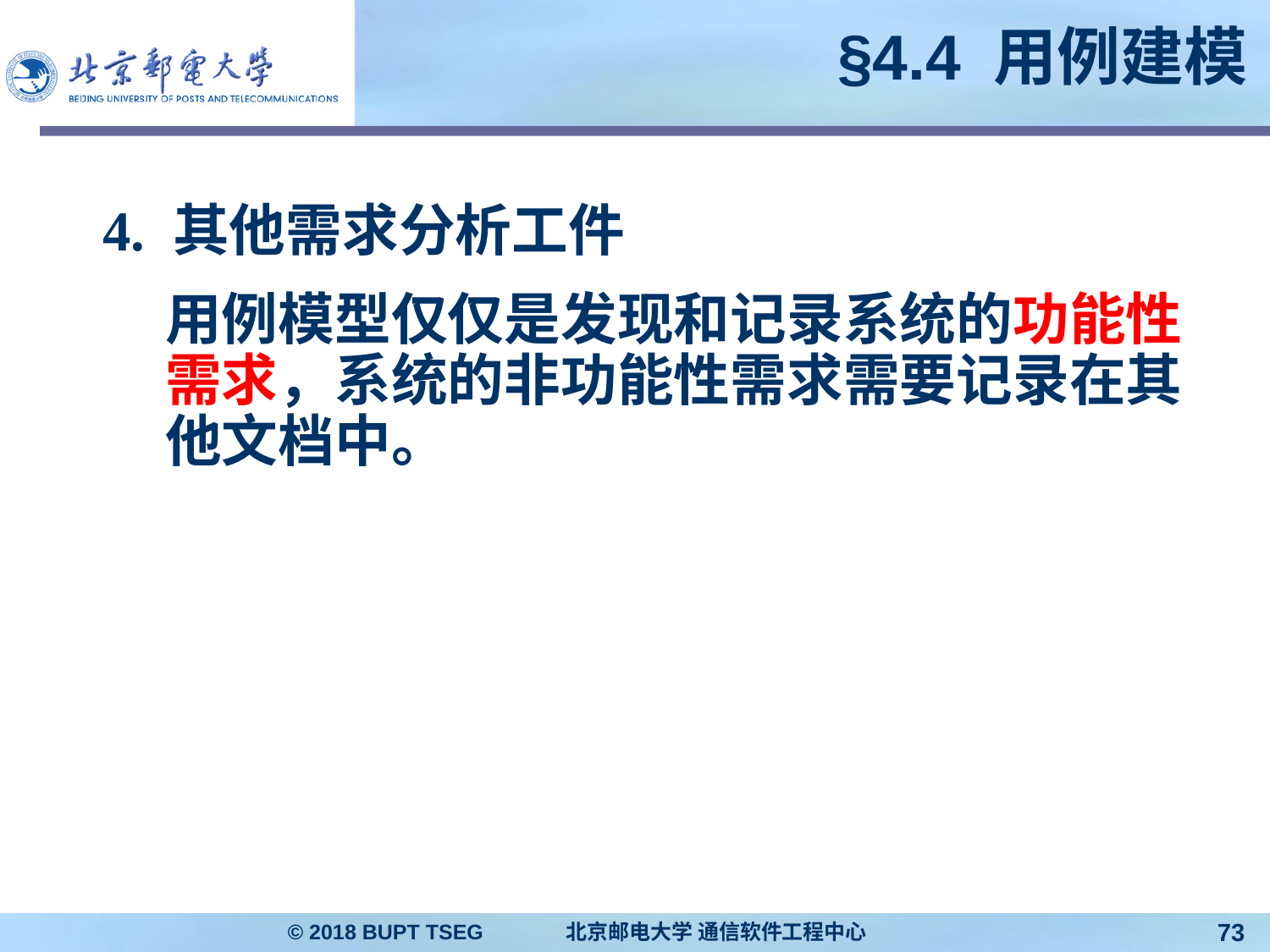

# §4.4 用例建模
4. 其他需求分析工件
	用例模型仅仅是发现和记录系统的功能性需求，系统的非功能性需求需要记录在其他文档中。
© 2018 BUPT TSEG             北京邮电大学 通信软件工程中心